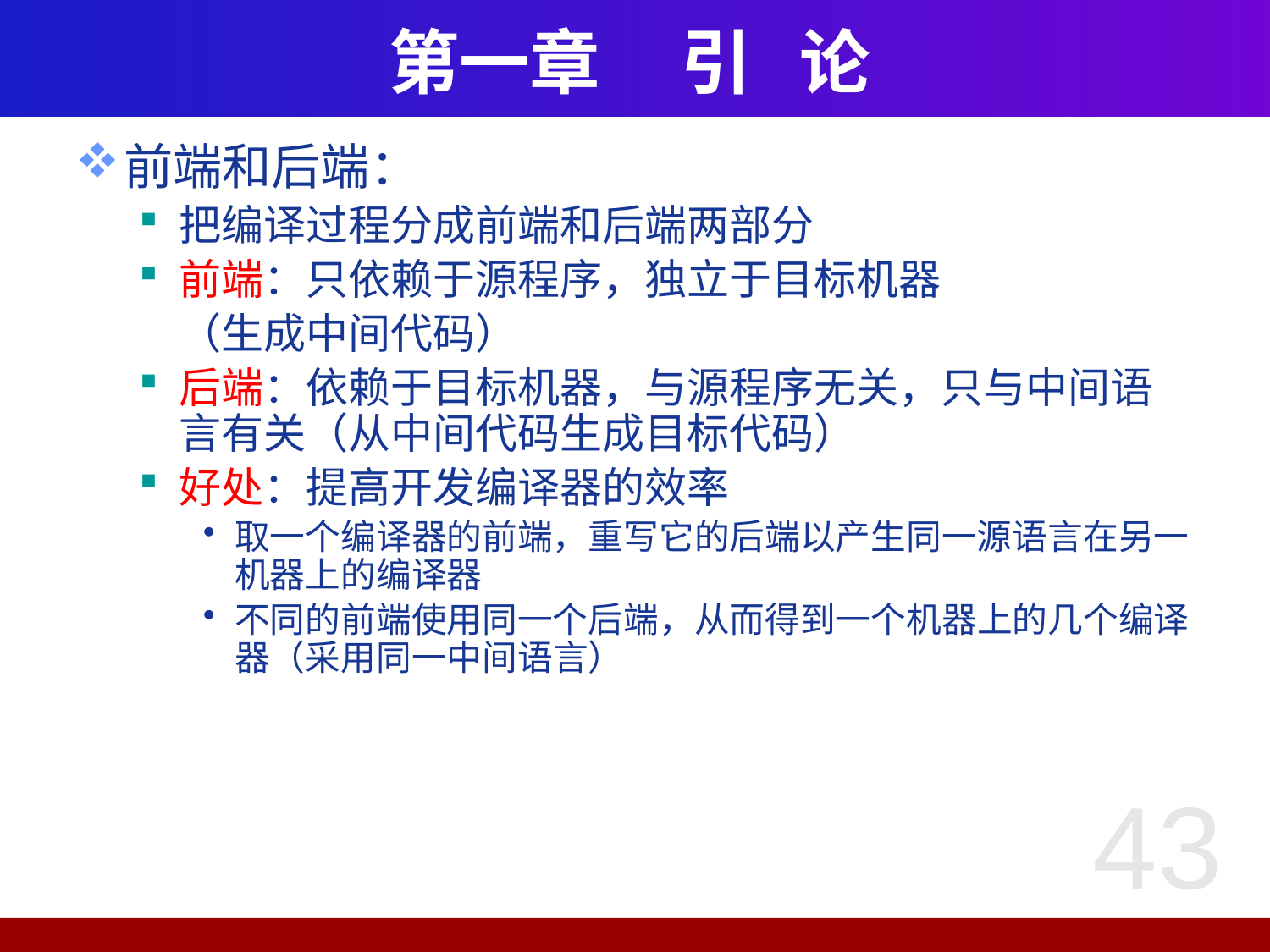

# 第一章     引   论
前端和后端：
把编译过程分成前端和后端两部分
前端：只依赖于源程序，独立于目标机器
	（生成中间代码）
后端：依赖于目标机器，与源程序无关，只与中间语言有关（从中间代码生成目标代码）
好处：提高开发编译器的效率
取一个编译器的前端，重写它的后端以产生同一源语言在另一机器上的编译器
不同的前端使用同一个后端，从而得到一个机器上的几个编译器（采用同一中间语言）
43